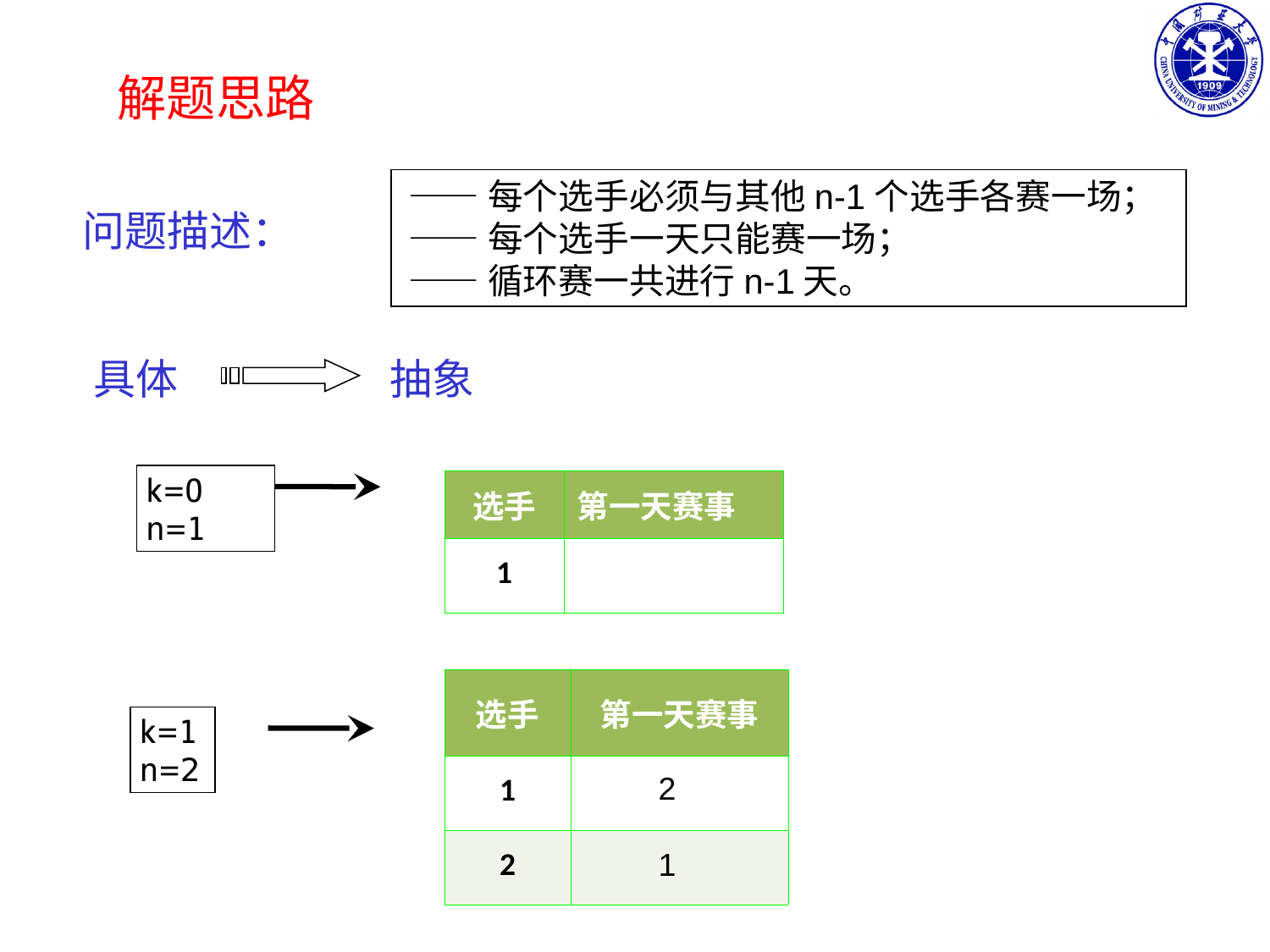

解题思路
 ——每个选手必须与其他n-1个选手各赛一场；
 ——每个选手一天只能赛一场；
 ——循环赛一共进行n-1天。
问题描述：
具体
抽象

k=0  n=1
| 选手 | 第一天赛事 |
| --- | --- |
| 1 |  |

| 选手 | 第一天赛事 |
| --- | --- |
| 1 |  |
| 2 |  |
k=1n=2

2
1